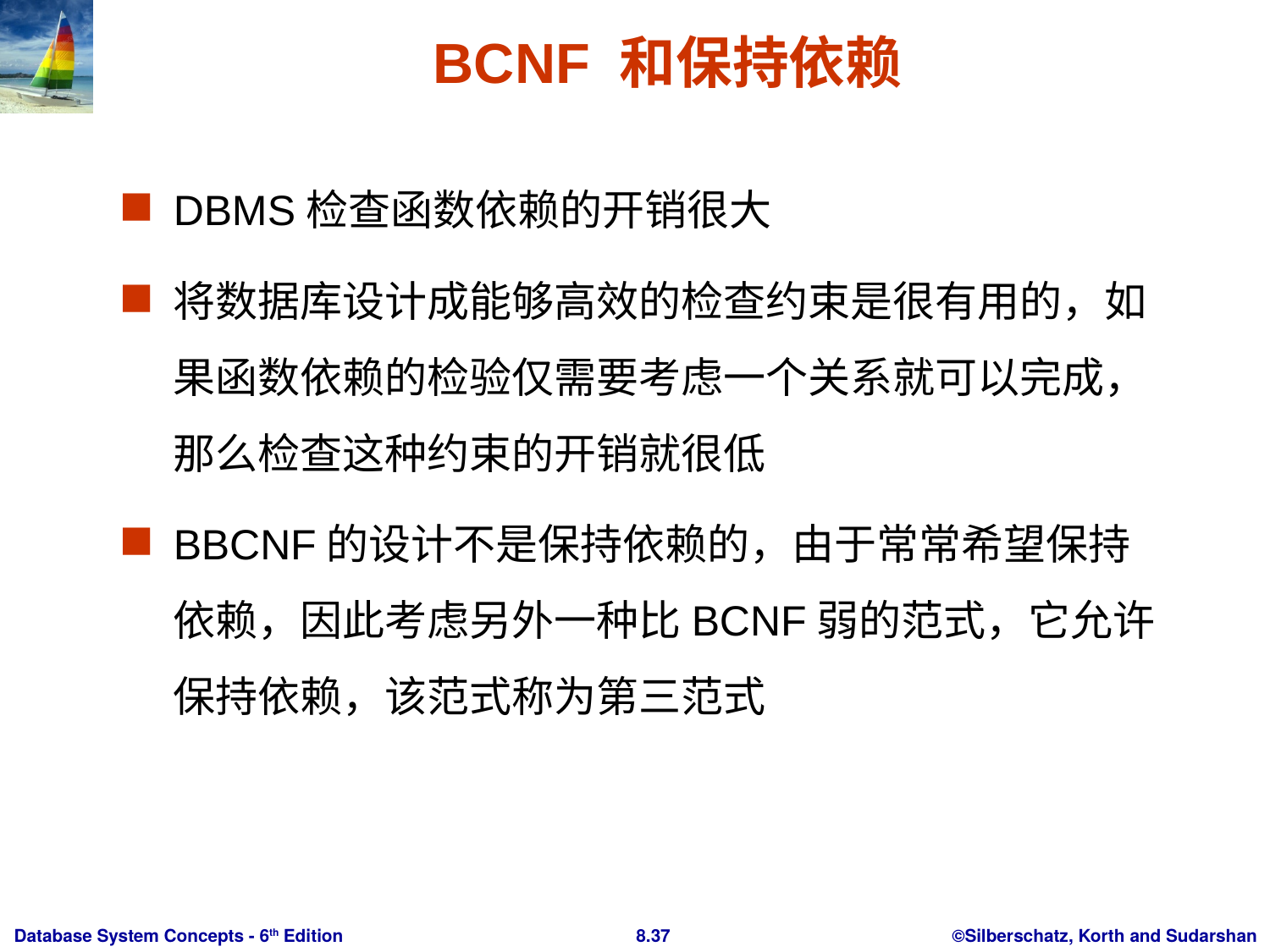

# BCNF 和保持依赖
DBMS检查函数依赖的开销很大
将数据库设计成能够高效的检查约束是很有用的，如果函数依赖的检验仅需要考虑一个关系就可以完成，那么检查这种约束的开销就很低
BBCNF的设计不是保持依赖的，由于常常希望保持依赖，因此考虑另外一种比BCNF弱的范式，它允许保持依赖，该范式称为第三范式